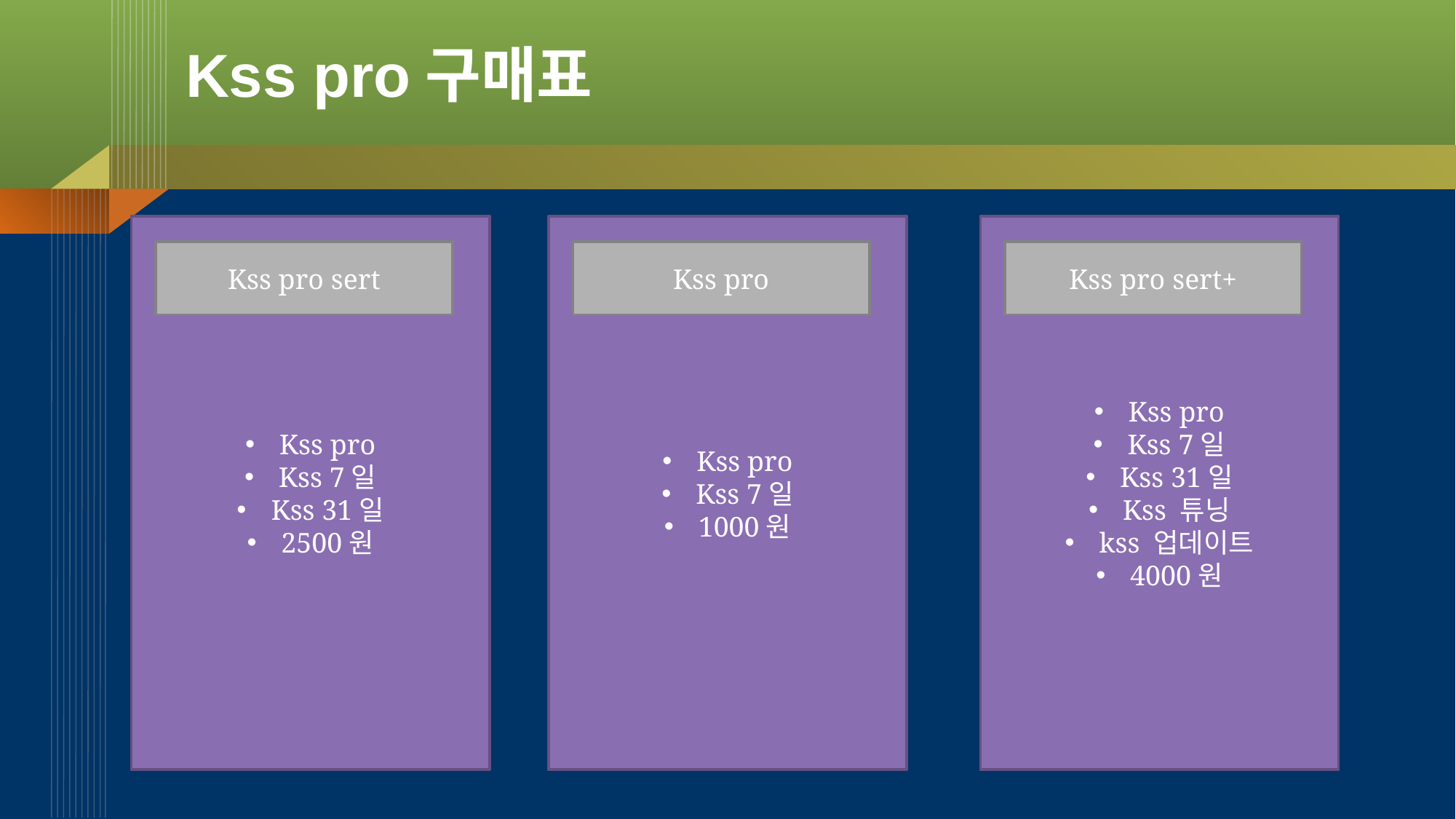

# Kss pro구매표
Kss pro
Kss 7일
Kss 31일
2500원
Kss pro
Kss 7일
1000원
Kss pro
Kss 7일
Kss 31일
Kss 튜닝
kss 업데이트
4000원
Kss pro sert
Kss pro
Kss pro sert+